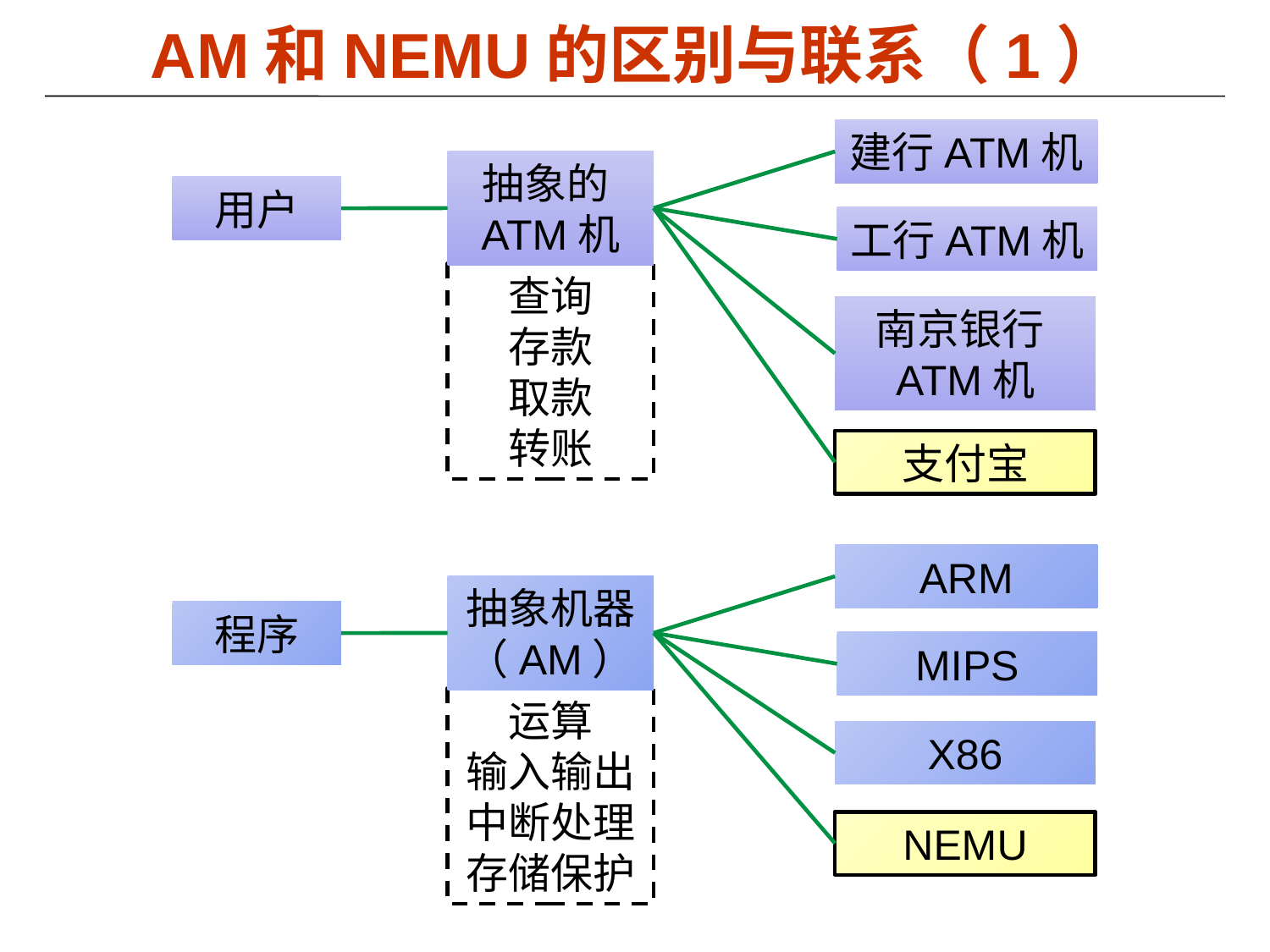

# AM和NEMU的区别与联系（1）
建行ATM机
抽象的ATM机
用户
工行ATM机
查询
存款
取款
转账
南京银行ATM机
支付宝
ARM
抽象机器（AM）
程序
MIPS
运算
输入输出
中断处理
存储保护
X86
NEMU